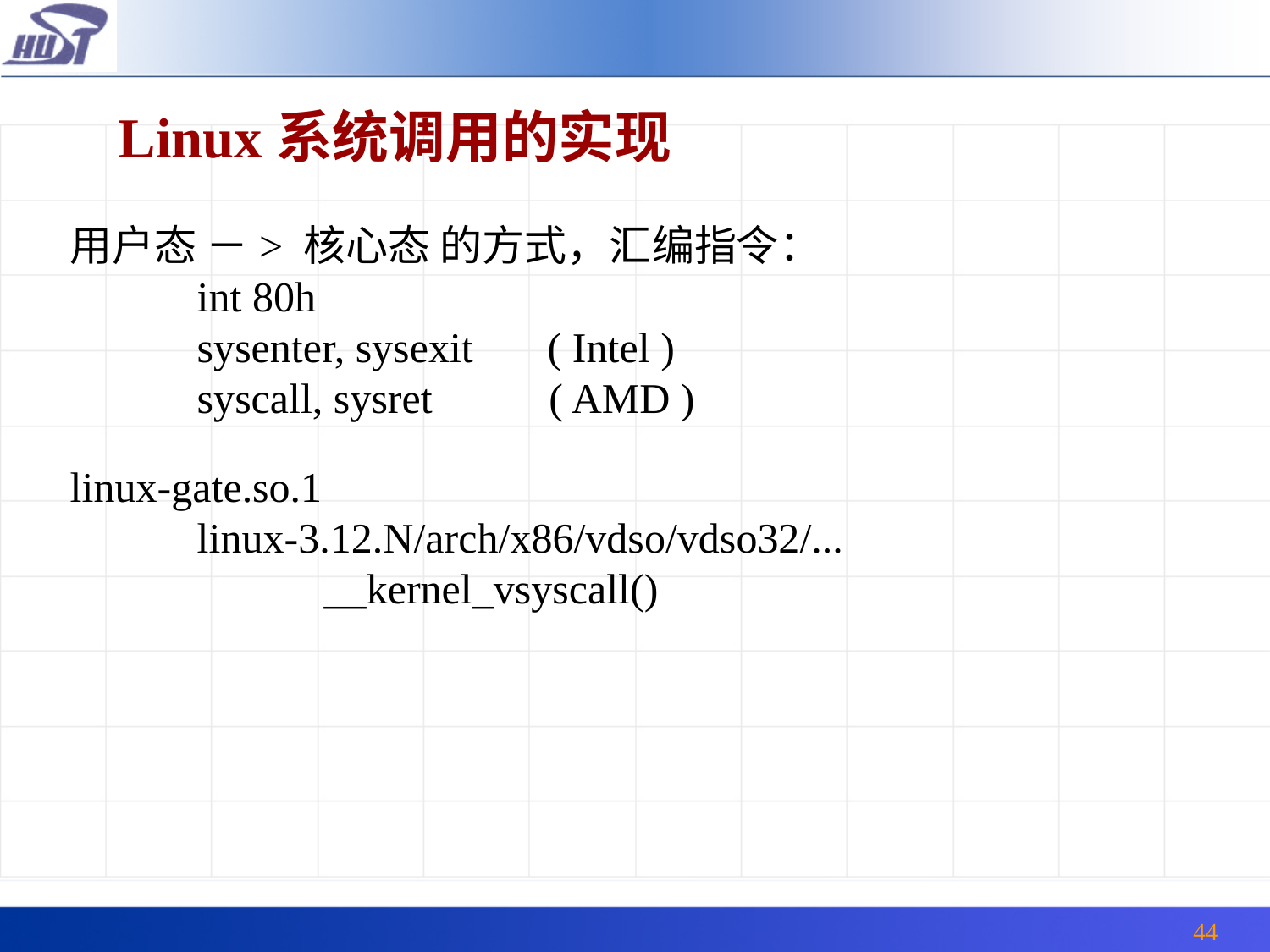

Linux系统调用的实现
用户态 －> 核心态 的方式，汇编指令：
	int 80h
	sysenter, sysexit       ( Intel )
	syscall, sysret           ( AMD )

linux-gate.so.1
	linux-3.12.N/arch/x86/vdso/vdso32/...
		__kernel_vsyscall()

44